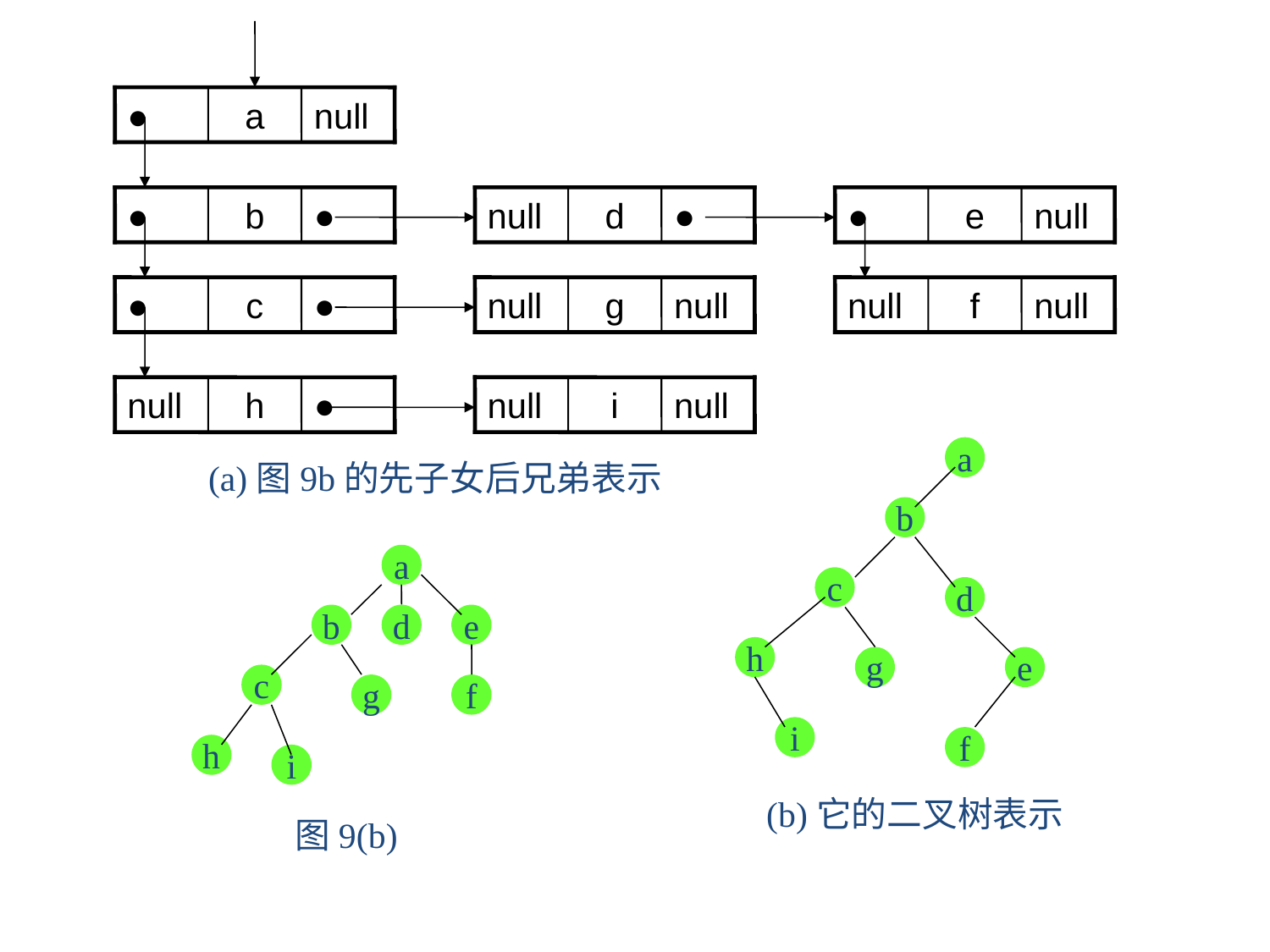

●

a

null

●

b

●

null

d

●

●

e

null

●

c

●

null

g

null

null

f

null

null

h

●

null

i

null

a
(a)图9b的先子女后兄弟表示

b

c
d

h
g
e

i
f
(b)它的二叉树表示
a

b
d
e

c
g
f

h
i
图9(b)